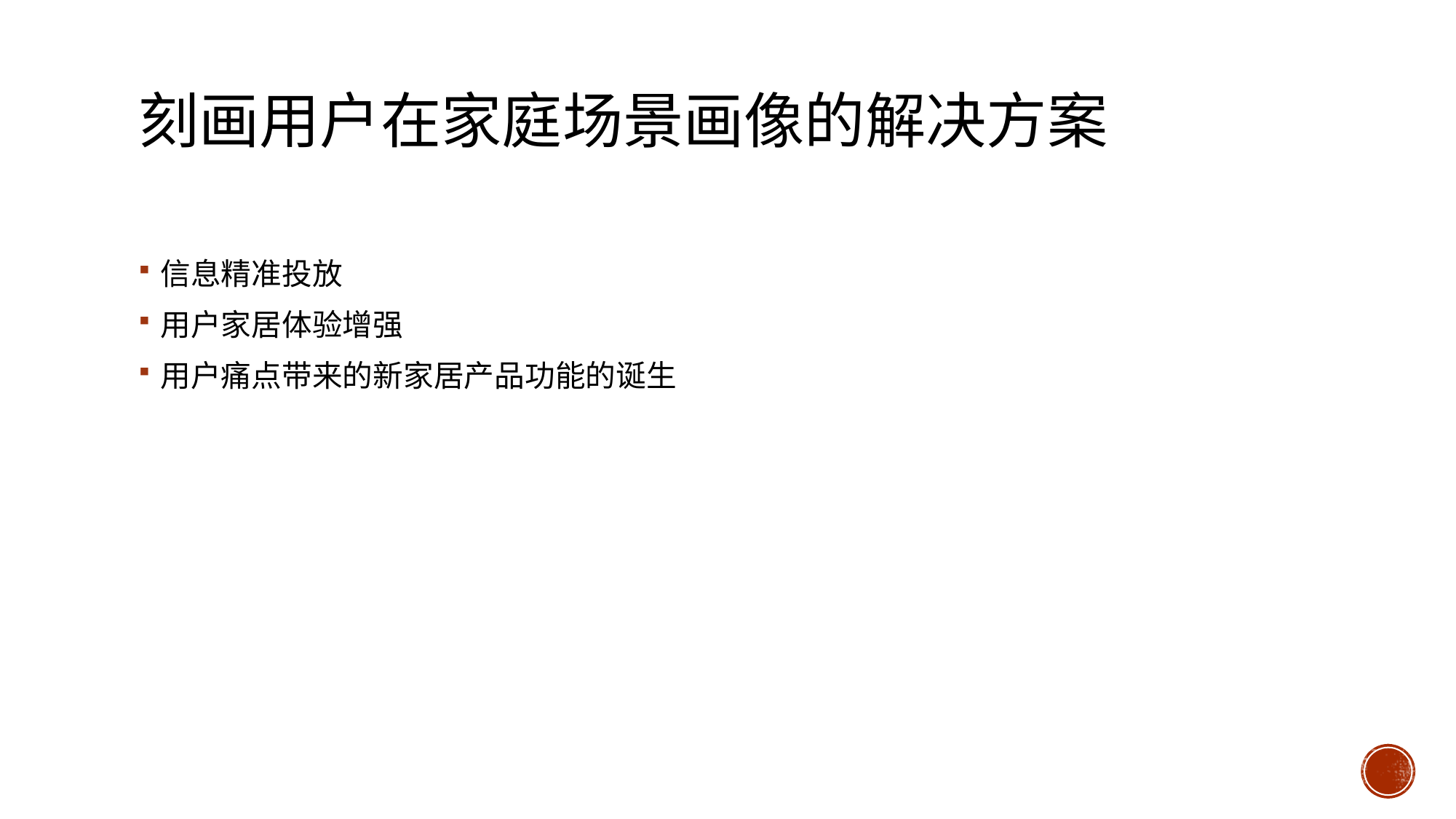

# 刻画用户在家庭场景画像的解决方案
信息精准投放
用户家居体验增强
用户痛点带来的新家居产品功能的诞生